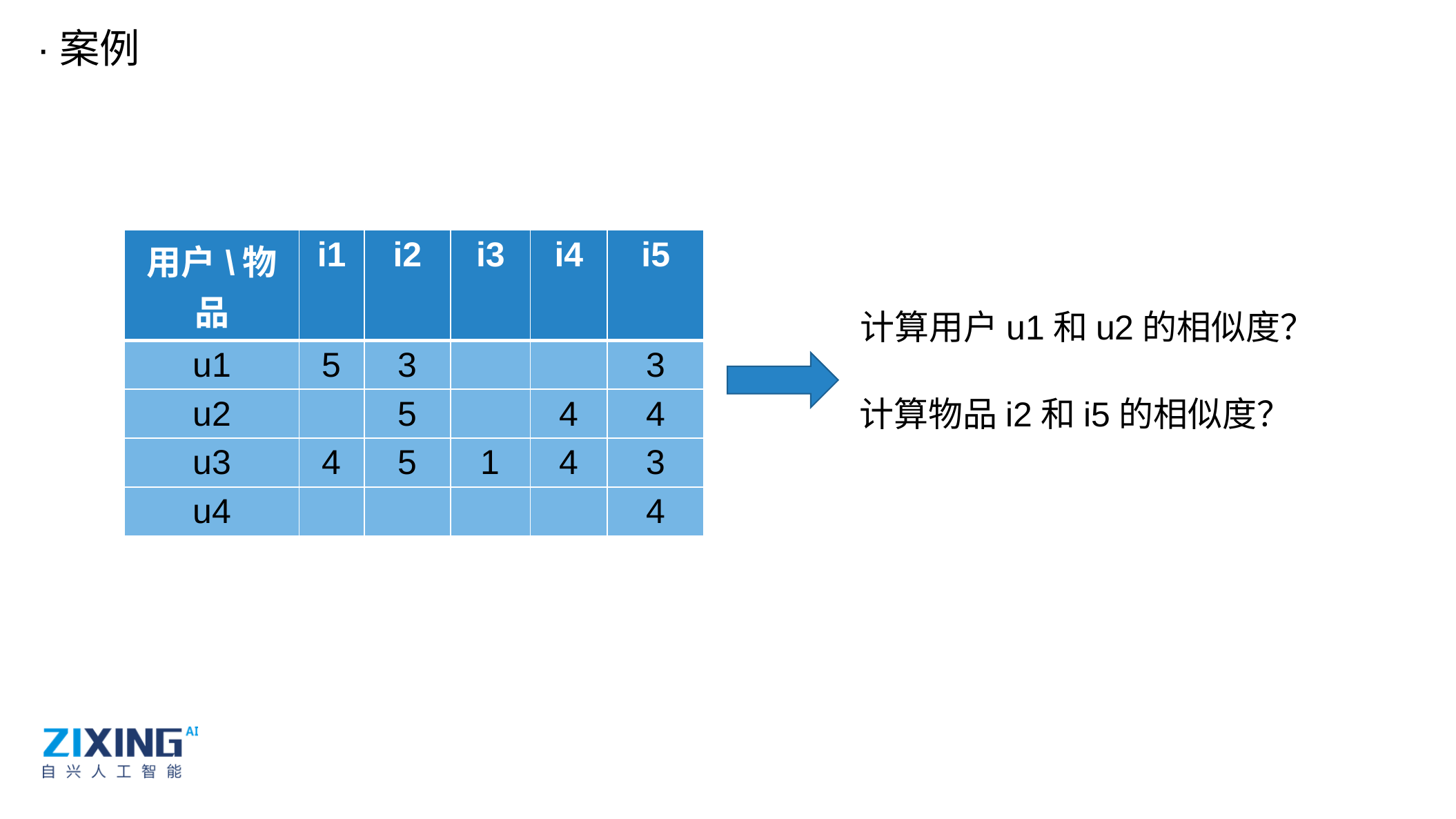

·案例
| 用户\物品 | i1 | i2 | i3 | i4 | i5 |
| --- | --- | --- | --- | --- | --- |
| u1 | 5 | 3 |  |  | 3 |
| u2 |  | 5 |  | 4 | 4 |
| u3 | 4 | 5 | 1 | 4 | 3 |
| u4 |  |  |  |  | 4 |
计算用户u1和u2的相似度？

计算物品i2和i5的相似度？